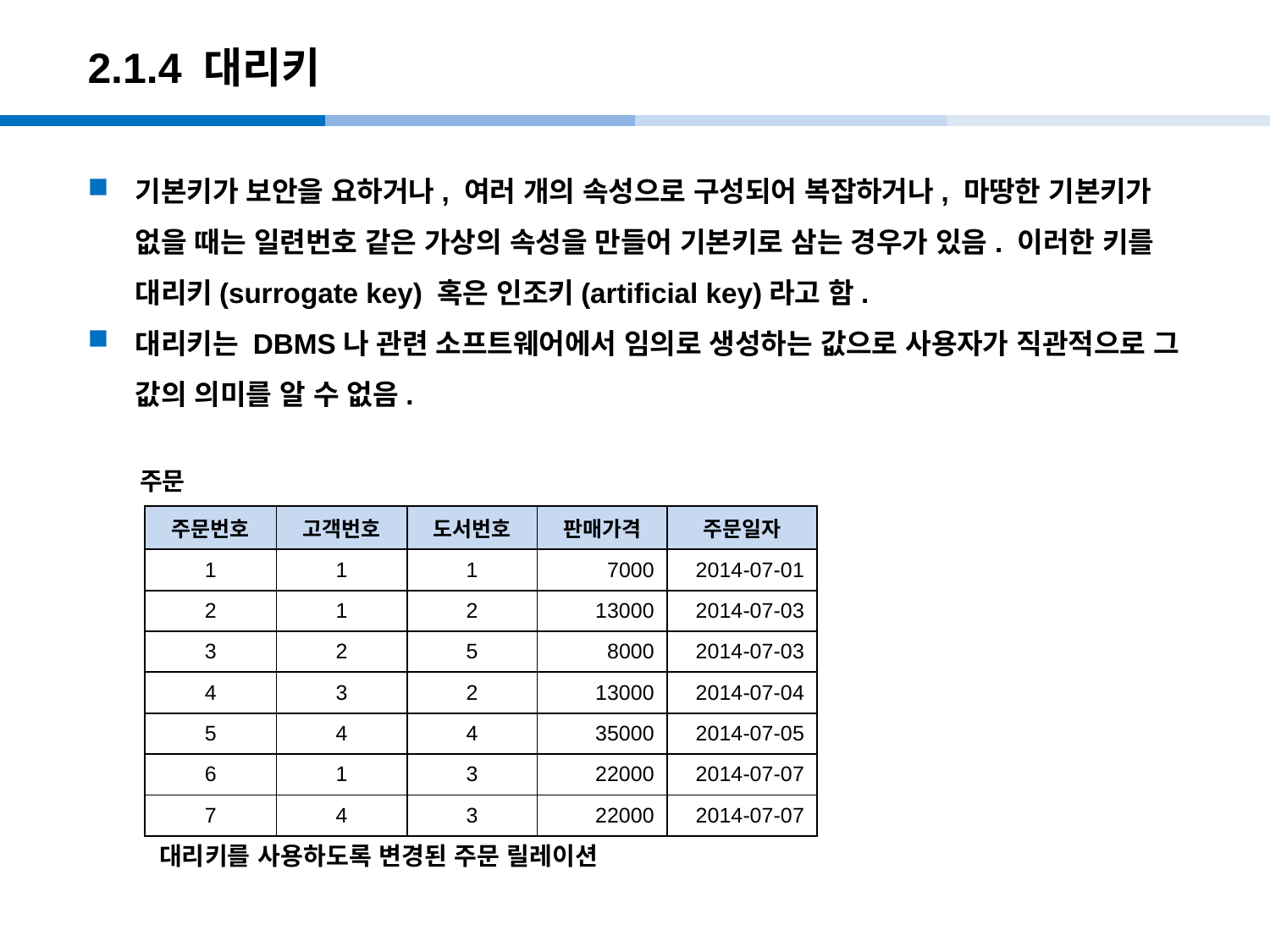

# 2.1.4 대리키
기본키가 보안을 요하거나, 여러 개의 속성으로 구성되어 복잡하거나, 마땅한 기본키가 없을 때는 일련번호 같은 가상의 속성을 만들어 기본키로 삼는 경우가 있음. 이러한 키를 대리키(surrogate key) 혹은 인조키(artificial key)라고 함.
대리키는 DBMS나 관련 소프트웨어에서 임의로 생성하는 값으로 사용자가 직관적으로 그 값의 의미를 알 수 없음.
주문
| 주문번호 | 고객번호 | 도서번호 | 판매가격 | 주문일자 |
| --- | --- | --- | --- | --- |
| 1 | 1 | 1 | 7000 | 2014-07-01 |
| 2 | 1 | 2 | 13000 | 2014-07-03 |
| 3 | 2 | 5 | 8000 | 2014-07-03 |
| 4 | 3 | 2 | 13000 | 2014-07-04 |
| 5 | 4 | 4 | 35000 | 2014-07-05 |
| 6 | 1 | 3 | 22000 | 2014-07-07 |
| 7 | 4 | 3 | 22000 | 2014-07-07 |
 대리키를 사용하도록 변경된 주문 릴레이션